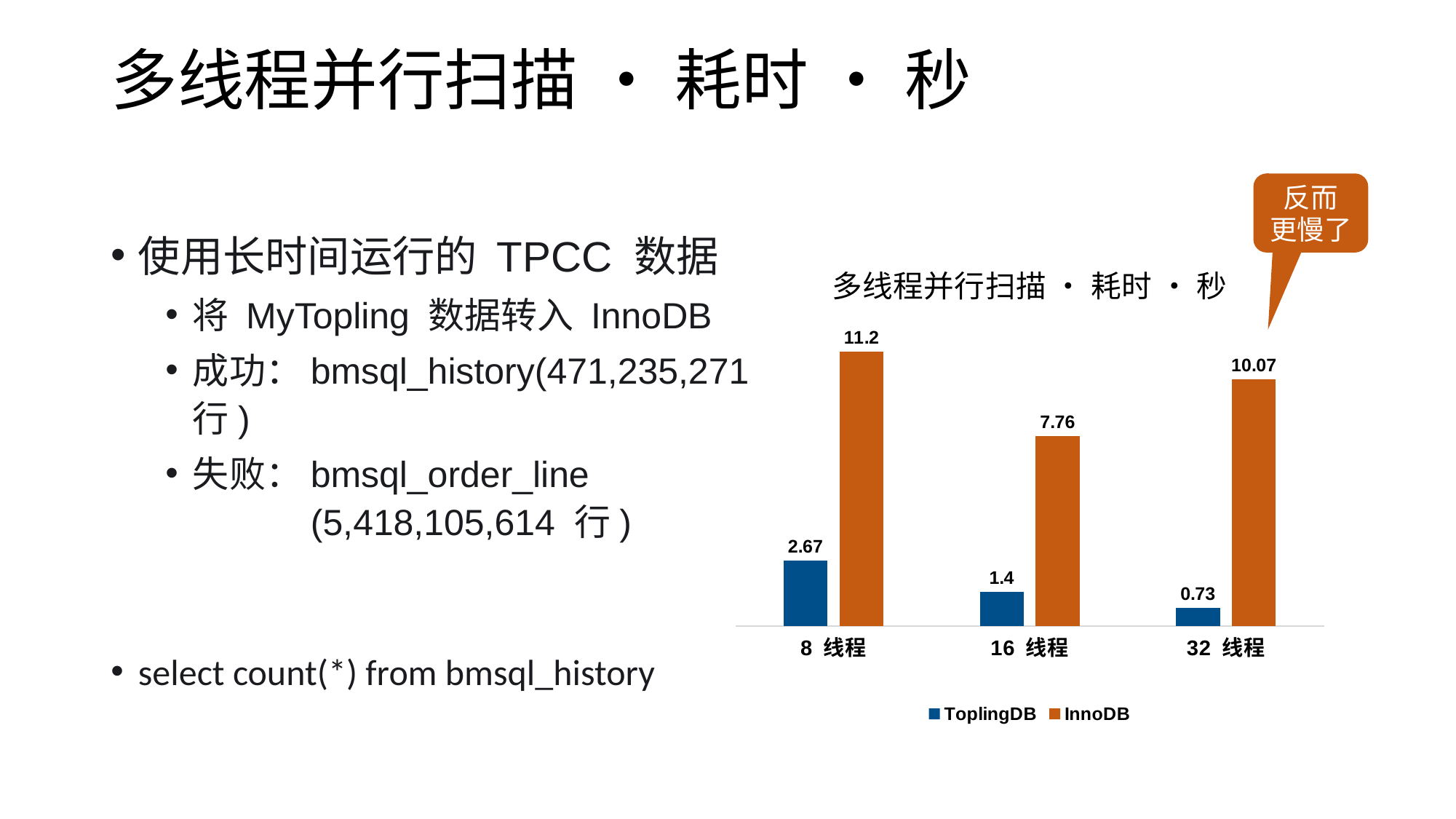

# 多线程并行扫描 • 耗时 • 秒
反而
更慢了
使用长时间运行的 TPCC 数据
将 MyTopling 数据转入 InnoDB
成功：bmsql_history(471,235,271 行)
失败：bmsql_order_line
　　　(5,418,105,614 行)

select count(*) from bmsql_history

### Chart: 多线程并行扫描 • 耗时 • 秒

| Category | ToplingDB | InnoDB |
|---|---|---|
| 8 线程 | 2.67 | 11.2 |
| 16 线程 | 1.4 | 7.76 |
| 32 线程 | 0.73 | 10.07 |